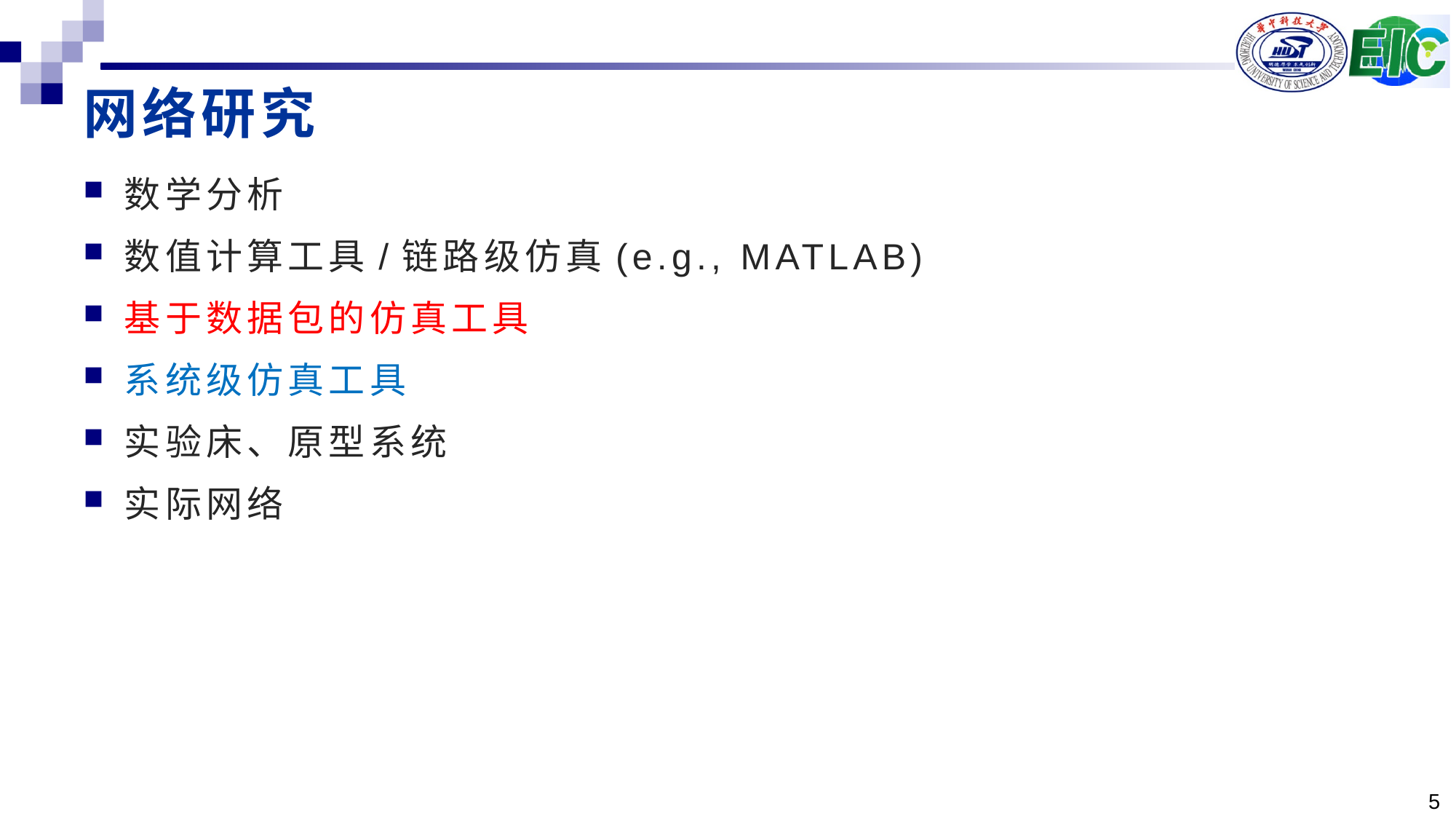

# 网络研究
数学分析
数值计算工具/链路级仿真(e.g., MATLAB)
基于数据包的仿真工具
系统级仿真工具
实验床、原型系统
实际网络
5